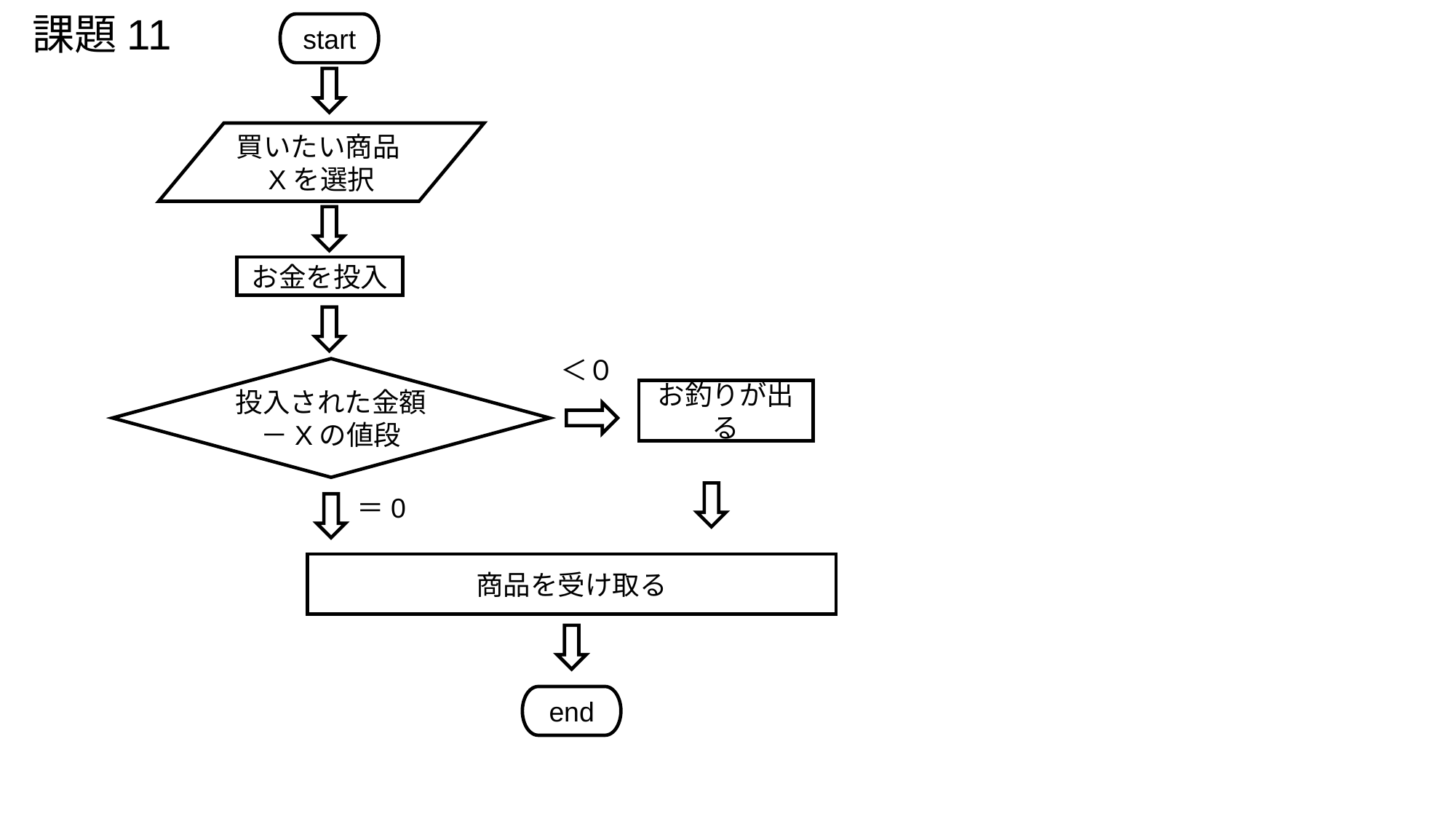

# 課題11
start

買いたい商品Xを選択

お金を投入

＜０
投入された金額－Xの値段
お釣りが出る

＝0

商品を受け取る

end